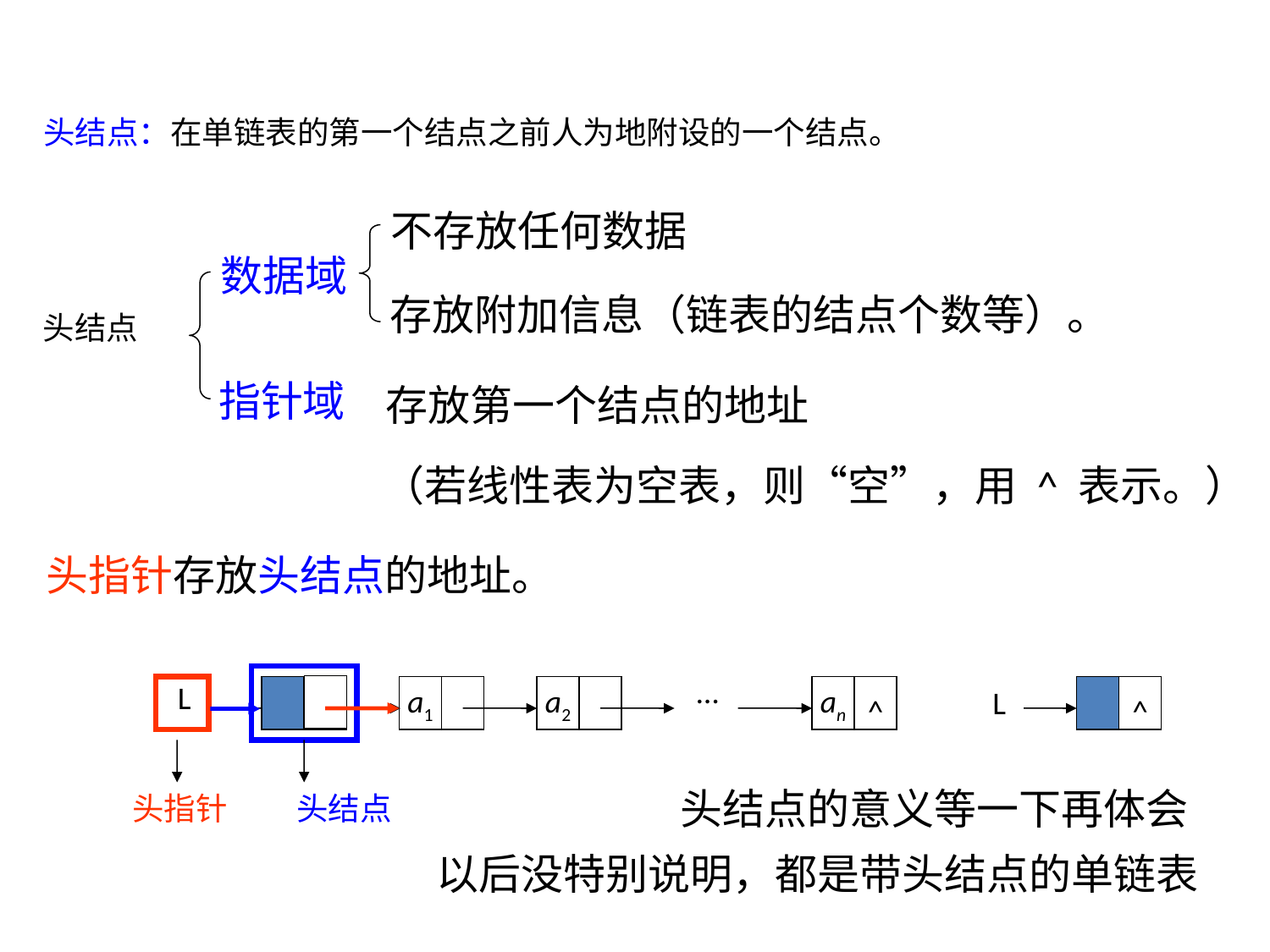

头结点：在单链表的第一个结点之前人为地附设的一个结点。
不存放任何数据

数据域

存放附加信息（链表的结点个数等）。
头结点
指针域
存放第一个结点的地址
（若线性表为空表，则“空”，用 ^ 表示。）
头指针存放头结点的地址。
…
a1

a2

an
^

L

L

^

头结点的意义等一下再体会
头指针
头结点
以后没特别说明，都是带头结点的单链表